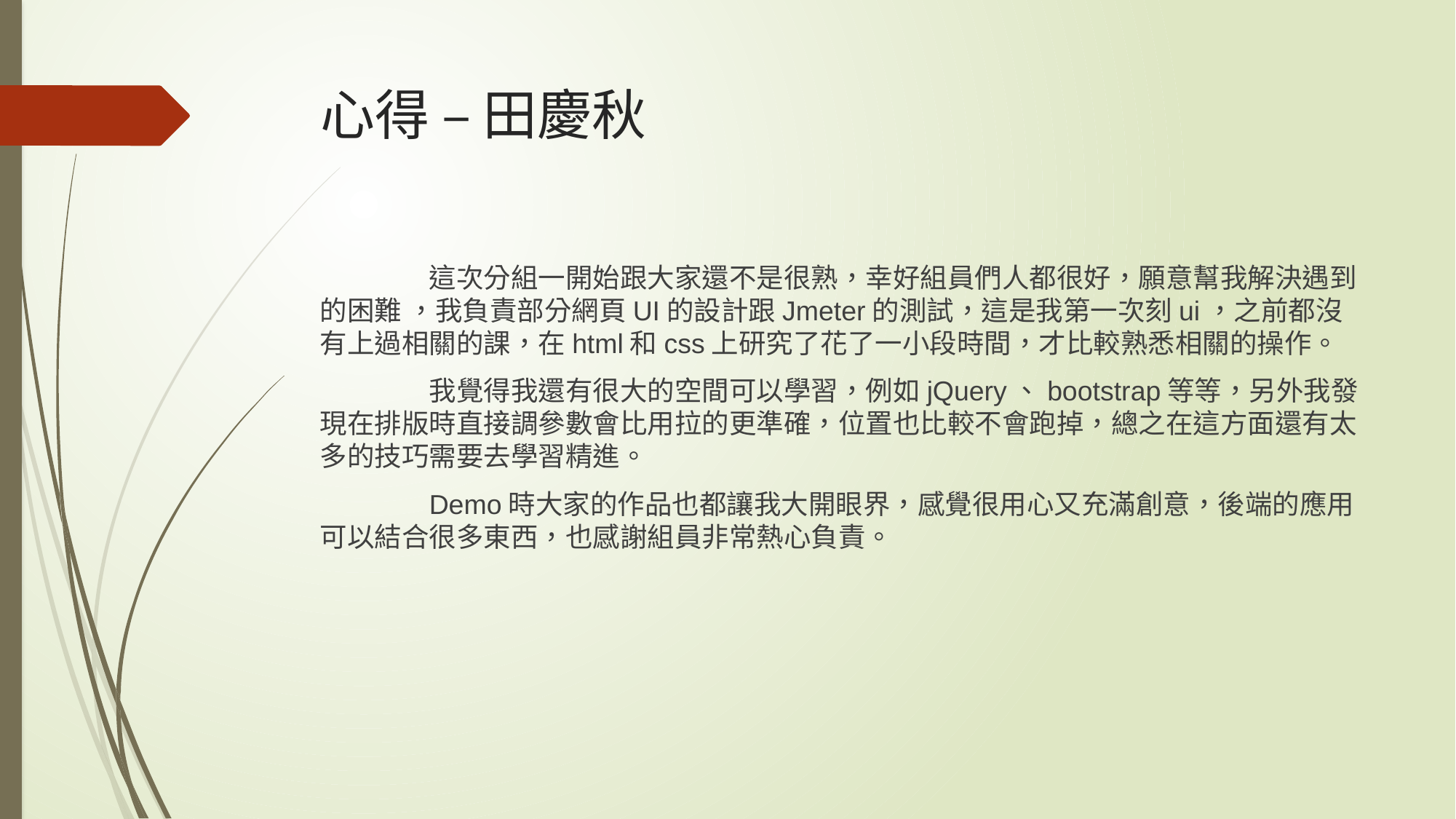

# 心得 – 田慶秋
	這次分組一開始跟大家還不是很熟，幸好組員們人都很好，願意幫我解決遇到的困難 ，我負責部分網頁UI的設計跟Jmeter的測試，這是我第一次刻ui，之前都沒有上過相關的課，在html和css上研究了花了一小段時間，才比較熟悉相關的操作。
	我覺得我還有很大的空間可以學習，例如jQuery、bootstrap等等，另外我發現在排版時直接調參數會比用拉的更準確，位置也比較不會跑掉，總之在這方面還有太多的技巧需要去學習精進。
	Demo時大家的作品也都讓我大開眼界，感覺很用心又充滿創意，後端的應用可以結合很多東西，也感謝組員非常熱心負責。